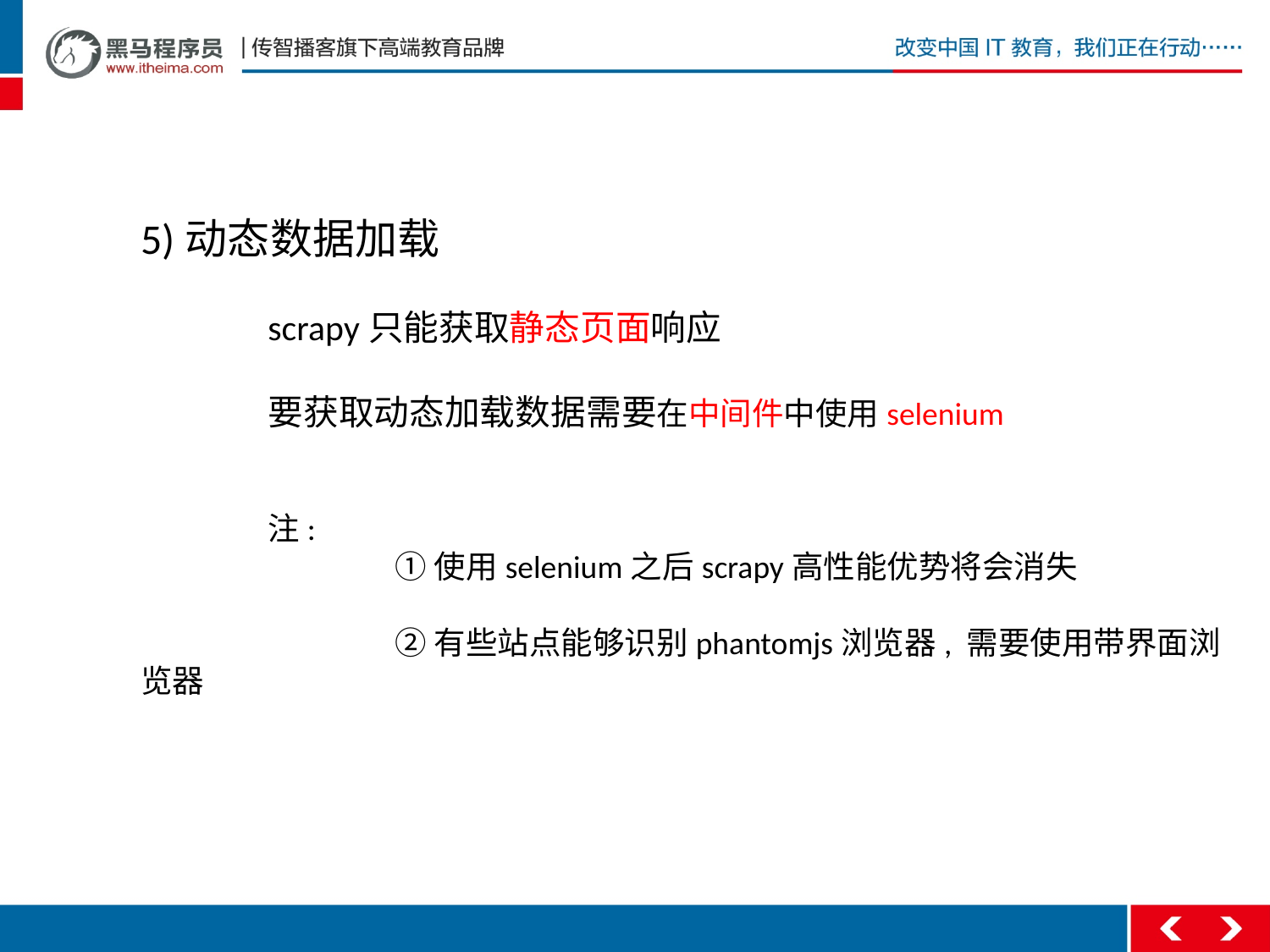

5)动态数据加载

	scrapy只能获取静态页面响应

	要获取动态加载数据需要在中间件中使用selenium

	注:
		①使用selenium之后scrapy高性能优势将会消失

		②有些站点能够识别phantomjs浏览器, 需要使用带界面浏览器